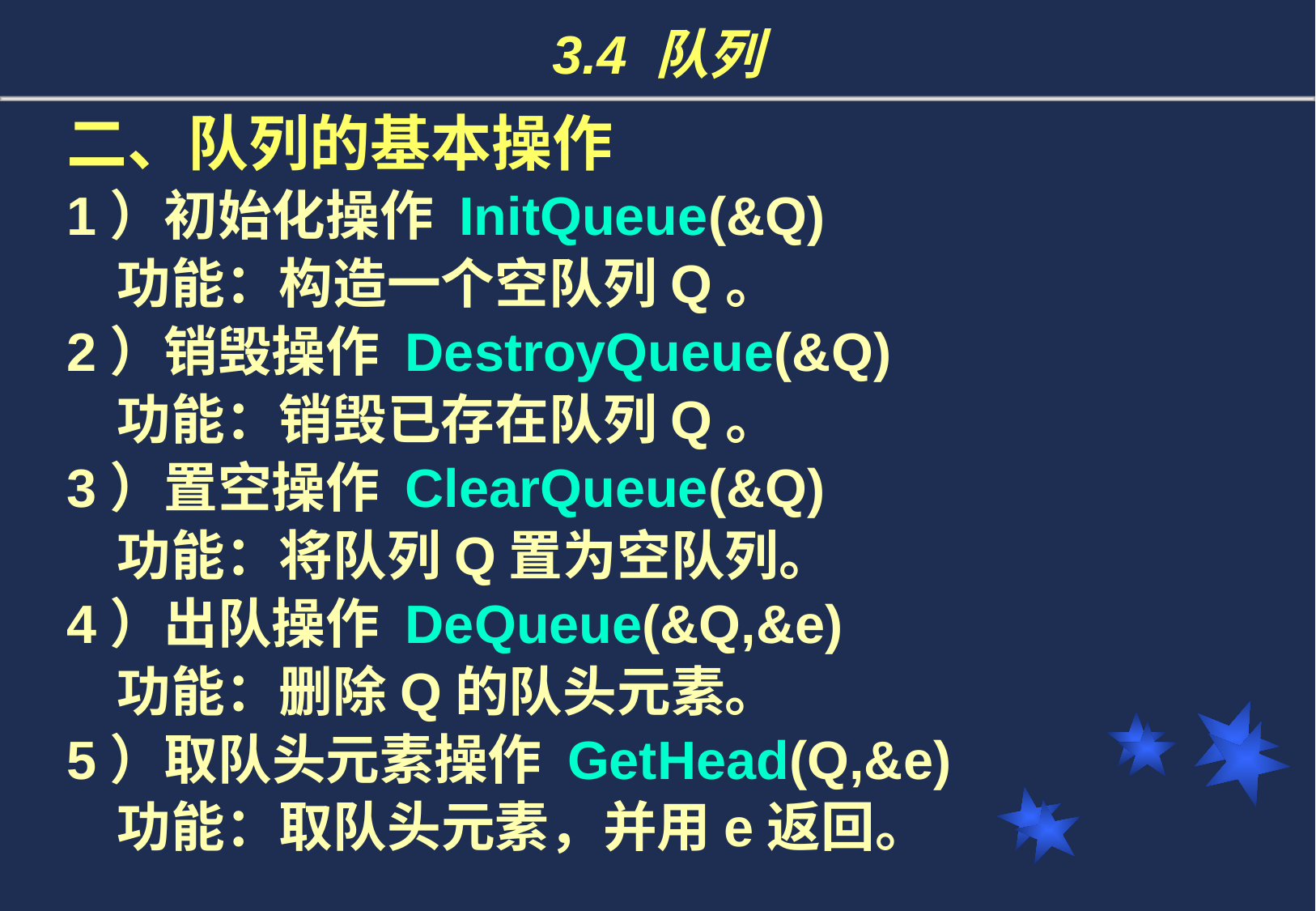

# 3.4 队列
二、队列的基本操作
1）初始化操作 InitQueue(&Q)
   功能：构造一个空队列Q。
2）销毁操作 DestroyQueue(&Q)
   功能：销毁已存在队列Q。
3）置空操作 ClearQueue(&Q)
   功能：将队列Q置为空队列。
4）出队操作 DeQueue(&Q,&e)
   功能：删除Q的队头元素。
5）取队头元素操作 GetHead(Q,&e)
   功能：取队头元素，并用e返回。